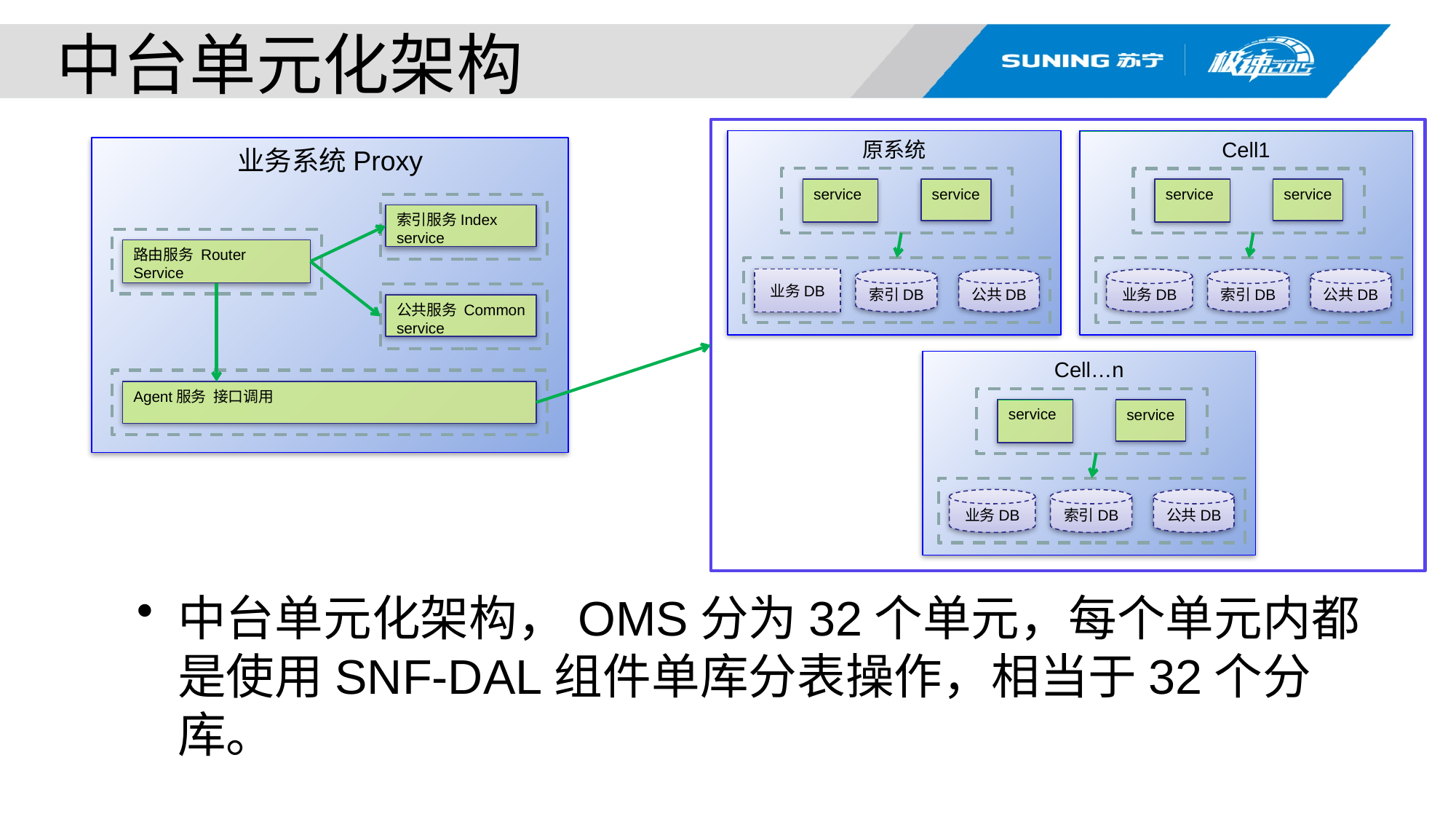

# 中台单元化架构

原系统
Cell1
业务系统Proxy

service
service
service
service

索引服务Index service

路由服务 Router Service

业务DB
索引DB
公共DB
业务DB
索引DB
公共DB

公共服务 Common service
Cell…n

Agent服务  接口调用

service
service

业务DB
索引DB
公共DB
中台单元化架构，OMS分为32个单元，每个单元内都是使用SNF-DAL组件单库分表操作，相当于32个分库。